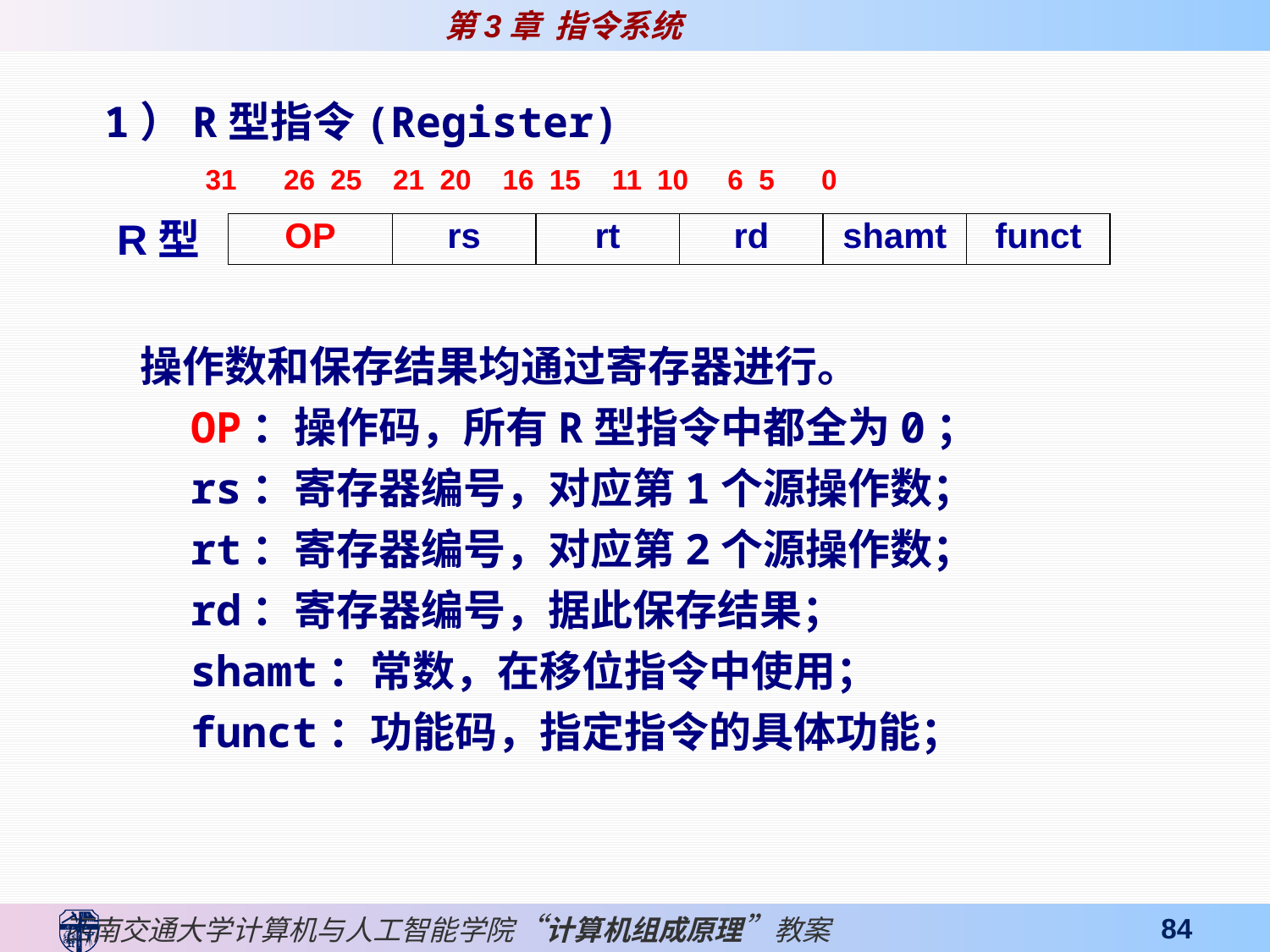

1）R型指令(Register)

     31      26  25    21  20    16  15    11  10     6  5      0
| OP | rs | rt | rd | shamt | funct |
| --- | --- | --- | --- | --- | --- |
R型
操作数和保存结果均通过寄存器进行。
  OP：操作码，所有R型指令中都全为0；
  rs：寄存器编号，对应第1个源操作数；
  rt：寄存器编号，对应第2个源操作数；
  rd：寄存器编号，据此保存结果；
  shamt：常数，在移位指令中使用；
  funct：功能码，指定指令的具体功能；